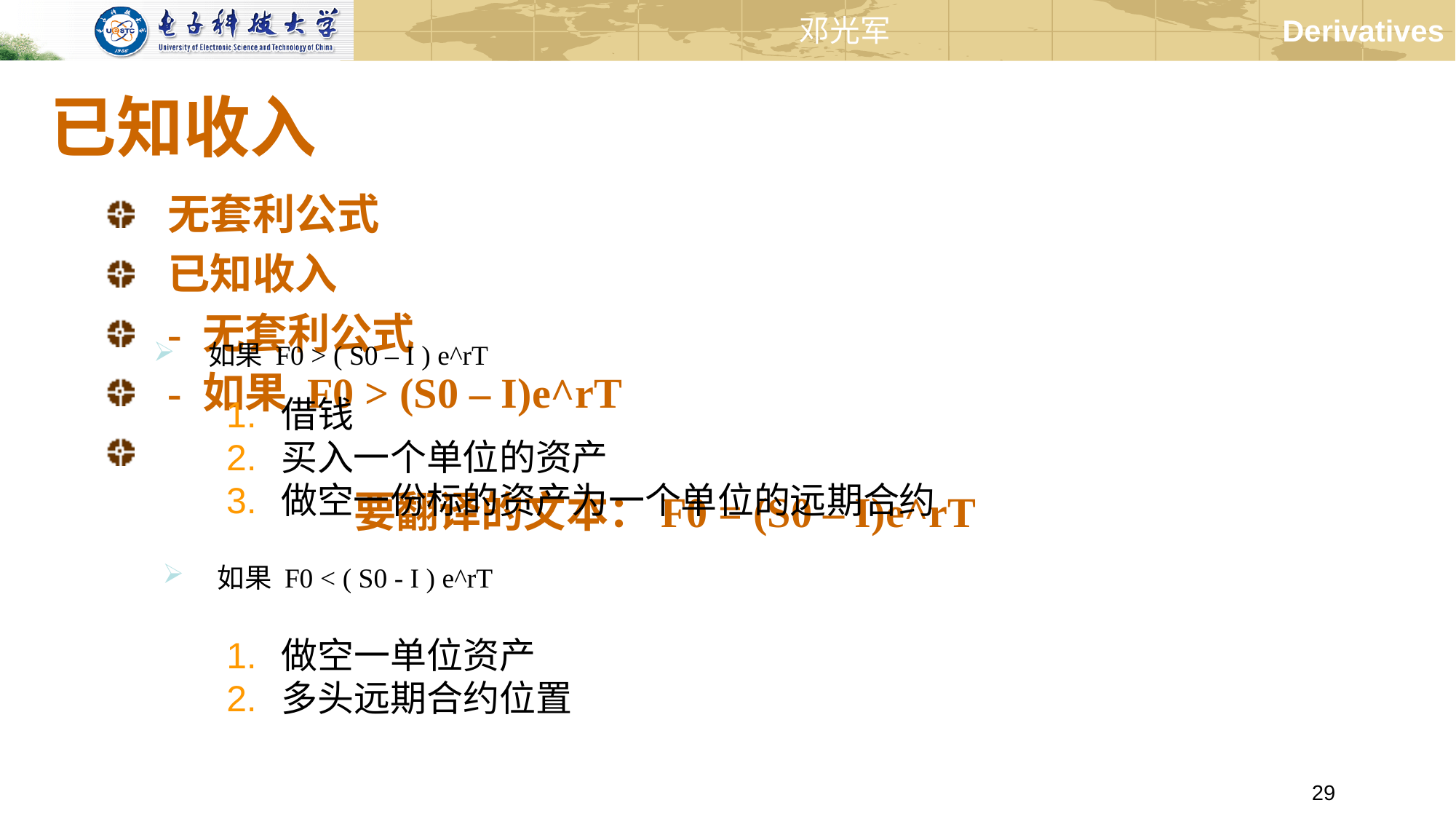

# 已知收入
无套利公式
已知收入
- 无套利公式
- 如果 F0 > (S0 – I)e^rT

要翻译的文本：F0 = (S0 – I)e^rT
如果 F0 > ( S0 – I ) e^rT
借钱
买入一个单位的资产
做空一份标的资产为一个单位的远期合约
如果 F0 < ( S0 - I ) e^rT
做空一单位资产
多头远期合约位置